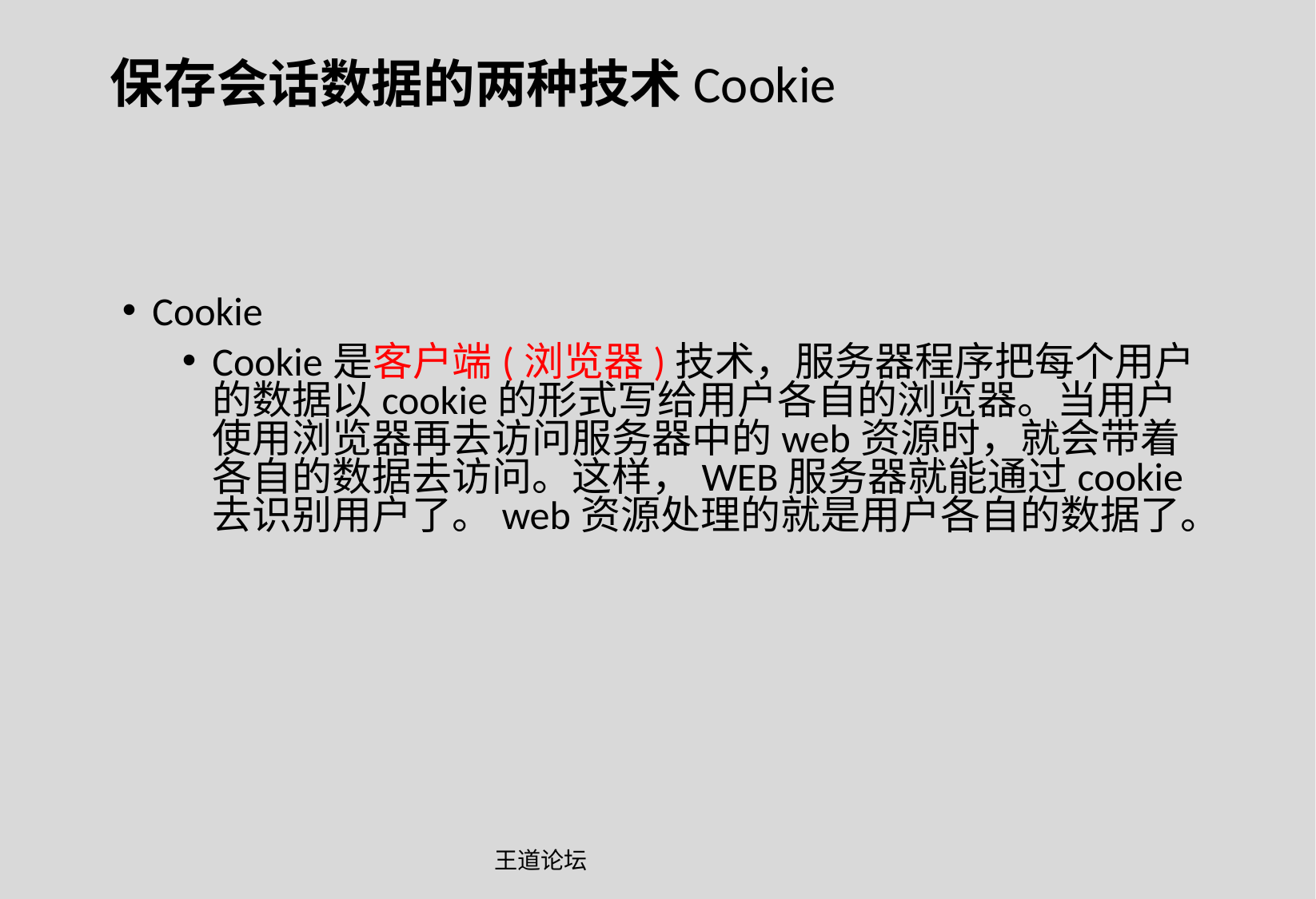

保存会话数据的两种技术Cookie

Cookie
Cookie是客户端(浏览器)技术，服务器程序把每个用户的数据以cookie的形式写给用户各自的浏览器。当用户使用浏览器再去访问服务器中的web资源时，就会带着各自的数据去访问。这样，WEB服务器就能通过cookie去识别用户了。web资源处理的就是用户各自的数据了。
王道论坛